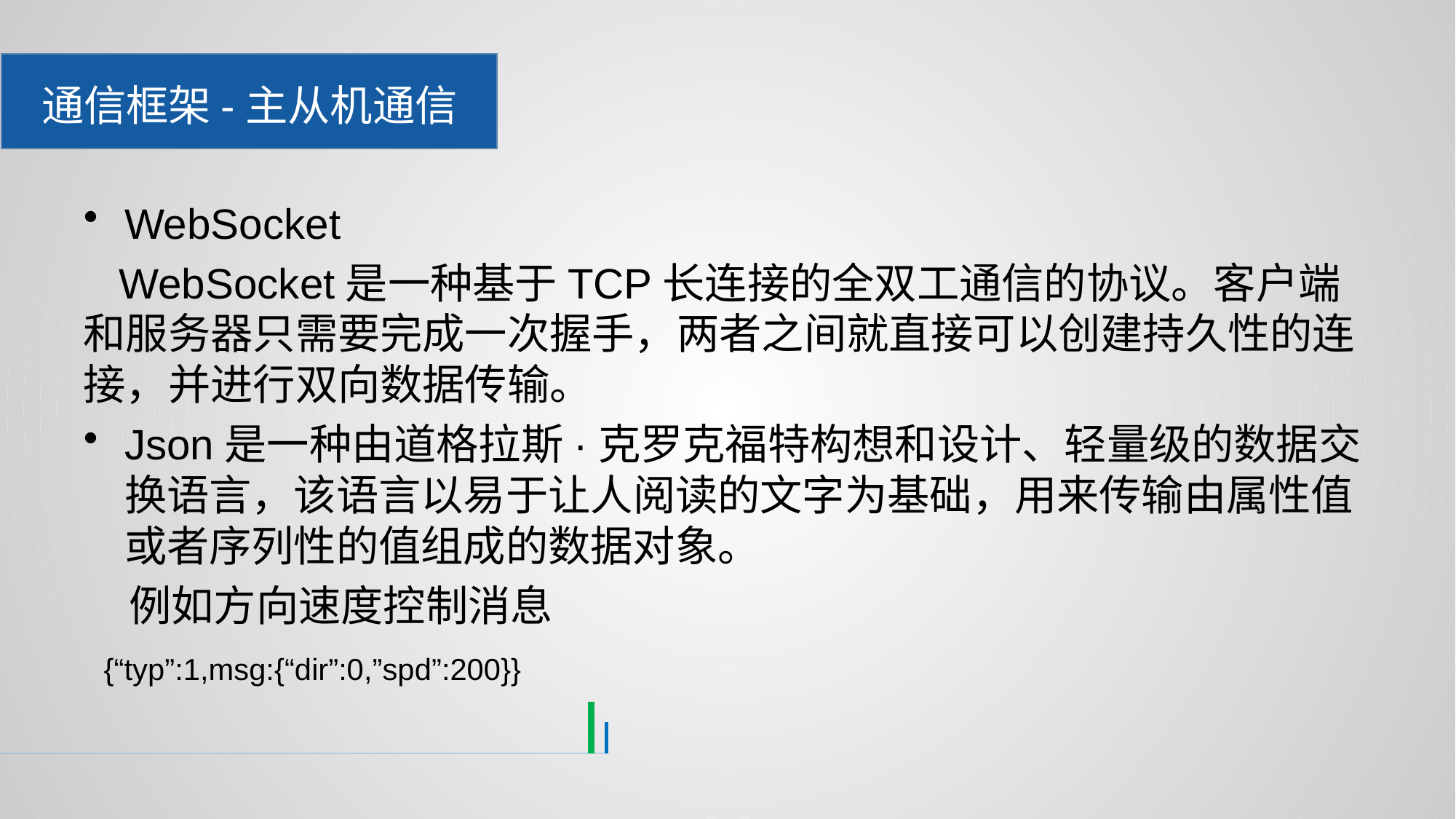

# 通信框架-主从机通信
WebSocket
   WebSocket是一种基于TCP长连接的全双工通信的协议。客户端和服务器只需要完成一次握手，两者之间就直接可以创建持久性的连接，并进行双向数据传输。
Json是一种由道格拉斯·克罗克福特构想和设计、轻量级的数据交换语言，该语言以易于让人阅读的文字为基础，用来传输由属性值或者序列性的值组成的数据对象。
   例如方向速度控制消息
  {“typ”:1,msg:{“dir”:0,”spd”:200}}